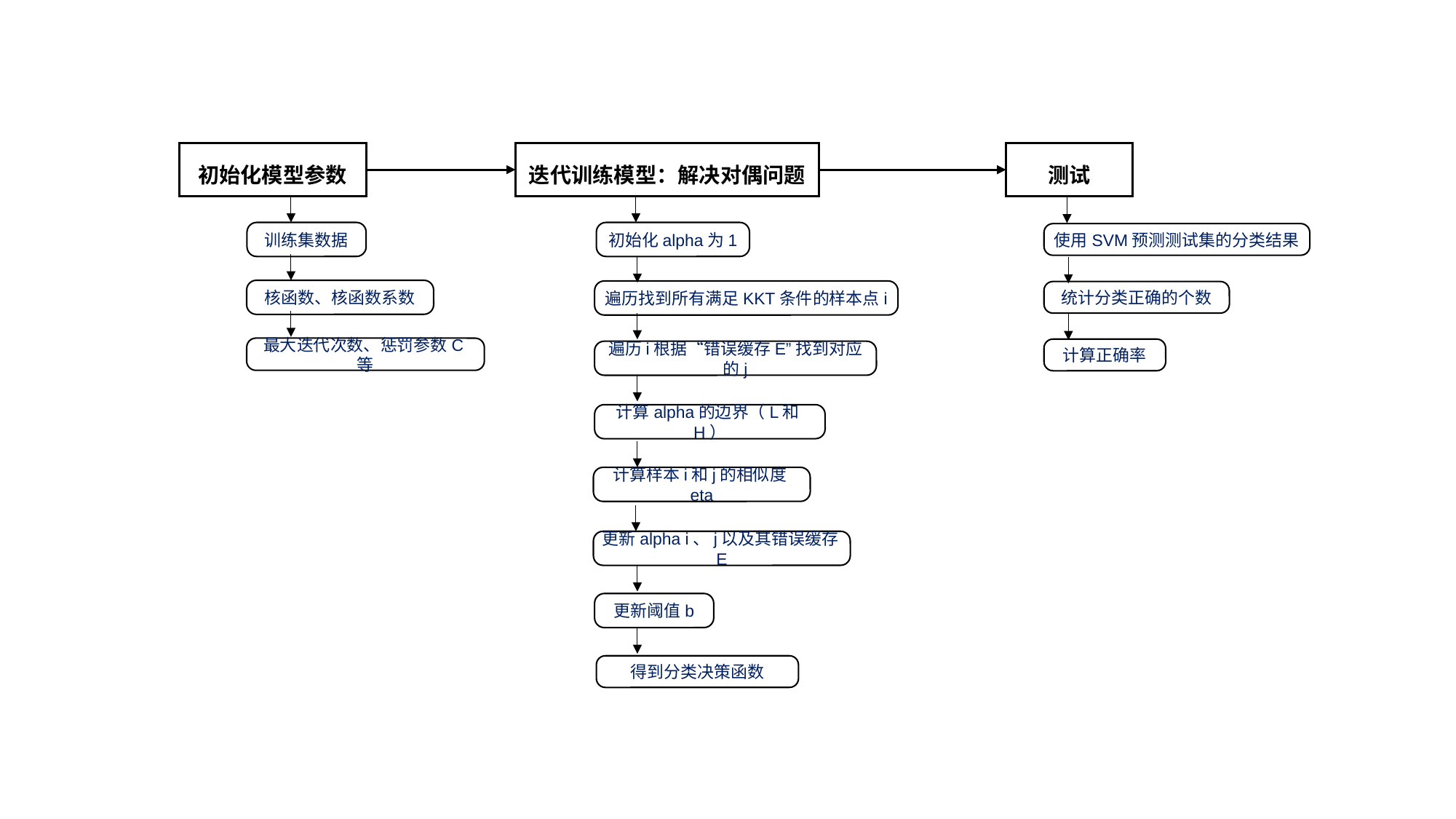

初始化模型参数
迭代训练模型：解决对偶问题
测试
训练集数据
初始化alpha为1
使用SVM预测测试集的分类结果
核函数、核函数系数
遍历找到所有满足KKT条件的样本点i
统计分类正确的个数
最大迭代次数、惩罚参数C等
计算正确率
遍历i根据“错误缓存E”找到对应的j
计算alpha的边界（L和H）
计算样本i和j的相似度eta
更新alpha i、j以及其错误缓存E
更新阈值b
得到分类决策函数